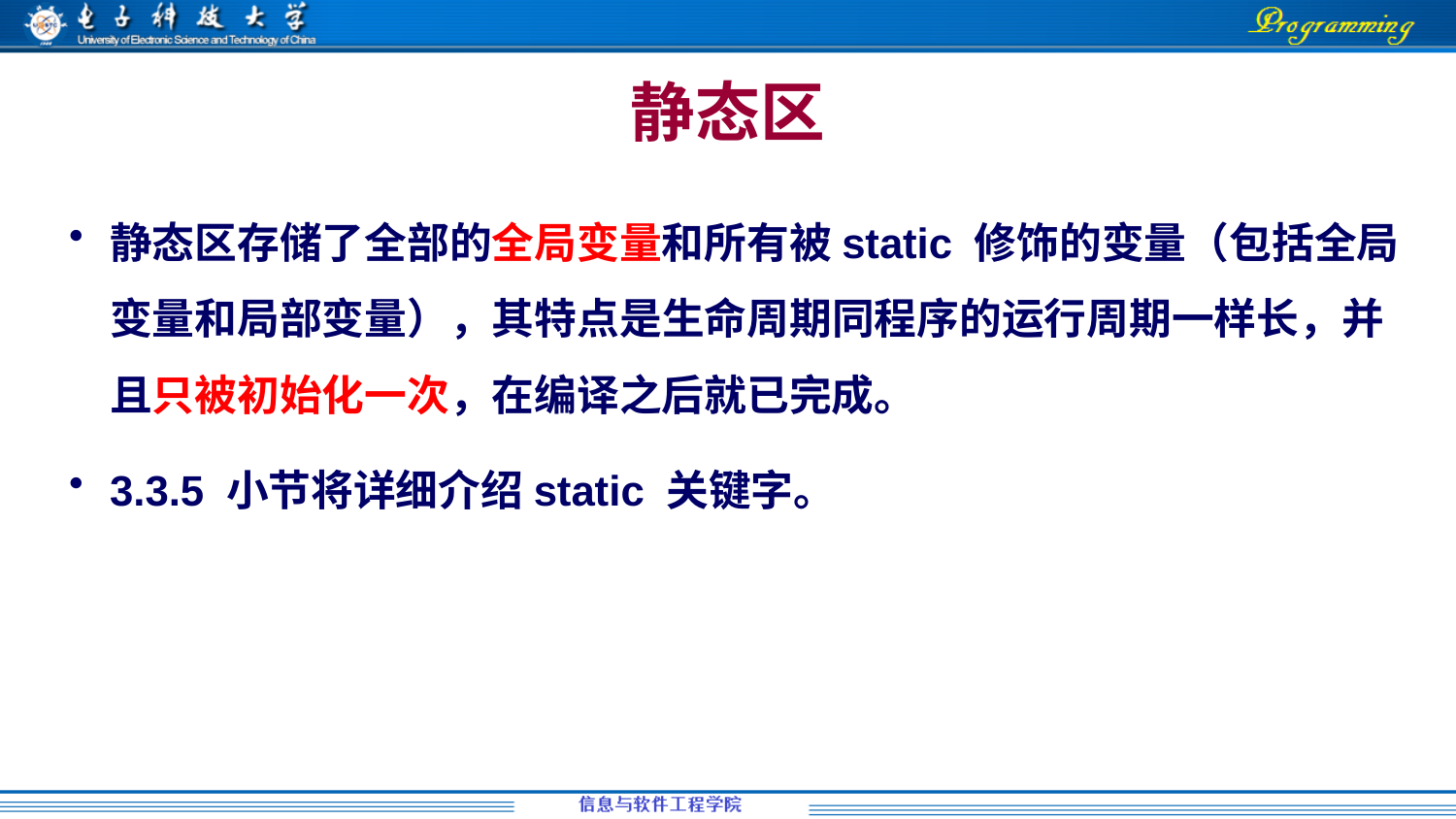

静态区
静态区存储了全部的全局变量和所有被static 修饰的变量（包括全局变量和局部变量），其特点是生命周期同程序的运行周期一样长，并且只被初始化一次，在编译之后就已完成。
3.3.5 小节将详细介绍static 关键字。